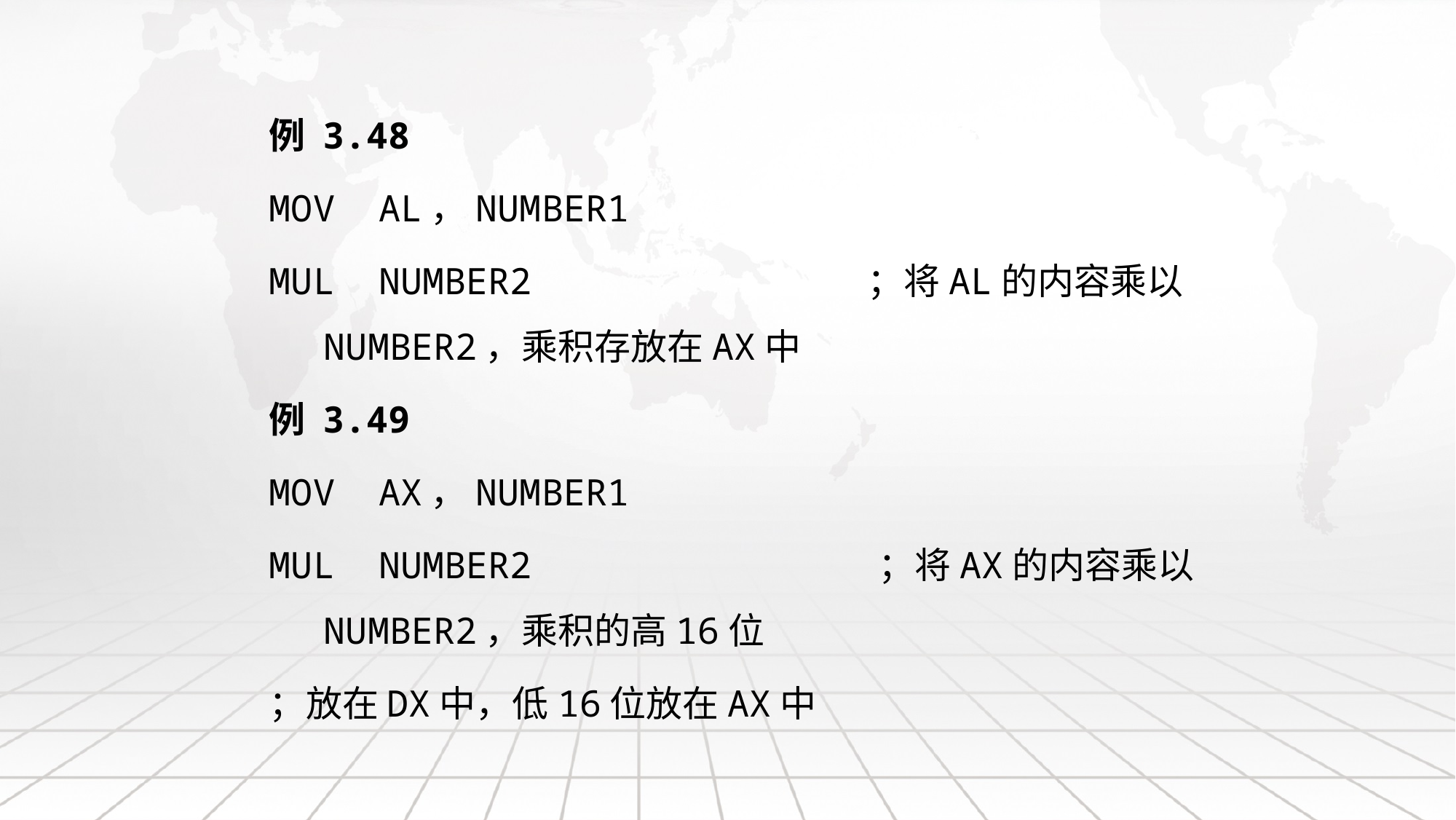

#
例 3.48
MOV  AL，NUMBER1
MUL  NUMBER2               ；将AL的内容乘以NUMBER2，乘积存放在AX中
例 3.49
MOV  AX，NUMBER1
MUL  NUMBER2	               ；将AX的内容乘以NUMBER2，乘积的高16位
；放在DX中，低16位放在AX中